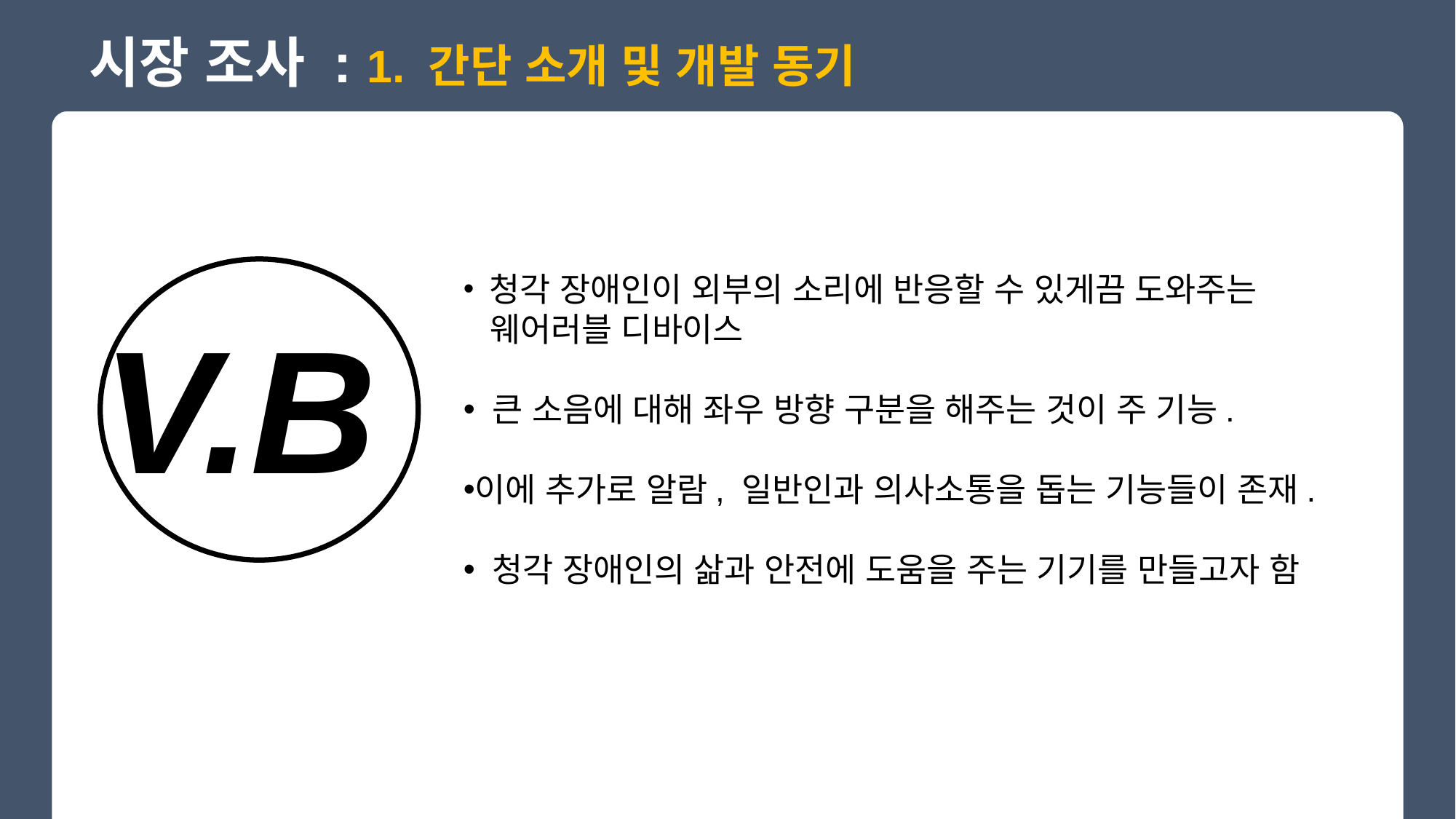

시장 조사 : 1. 간단 소개 및 개발 동기

V.B
 청각 장애인이 외부의 소리에 반응할 수 있게끔 도와주는
  웨어러블 디바이스

 큰 소음에 대해 좌우 방향 구분을 해주는 것이 주 기능.

이에 추가로 알람, 일반인과 의사소통을 돕는 기능들이 존재.

 청각 장애인의 삶과 안전에 도움을 주는 기기를 만들고자 함